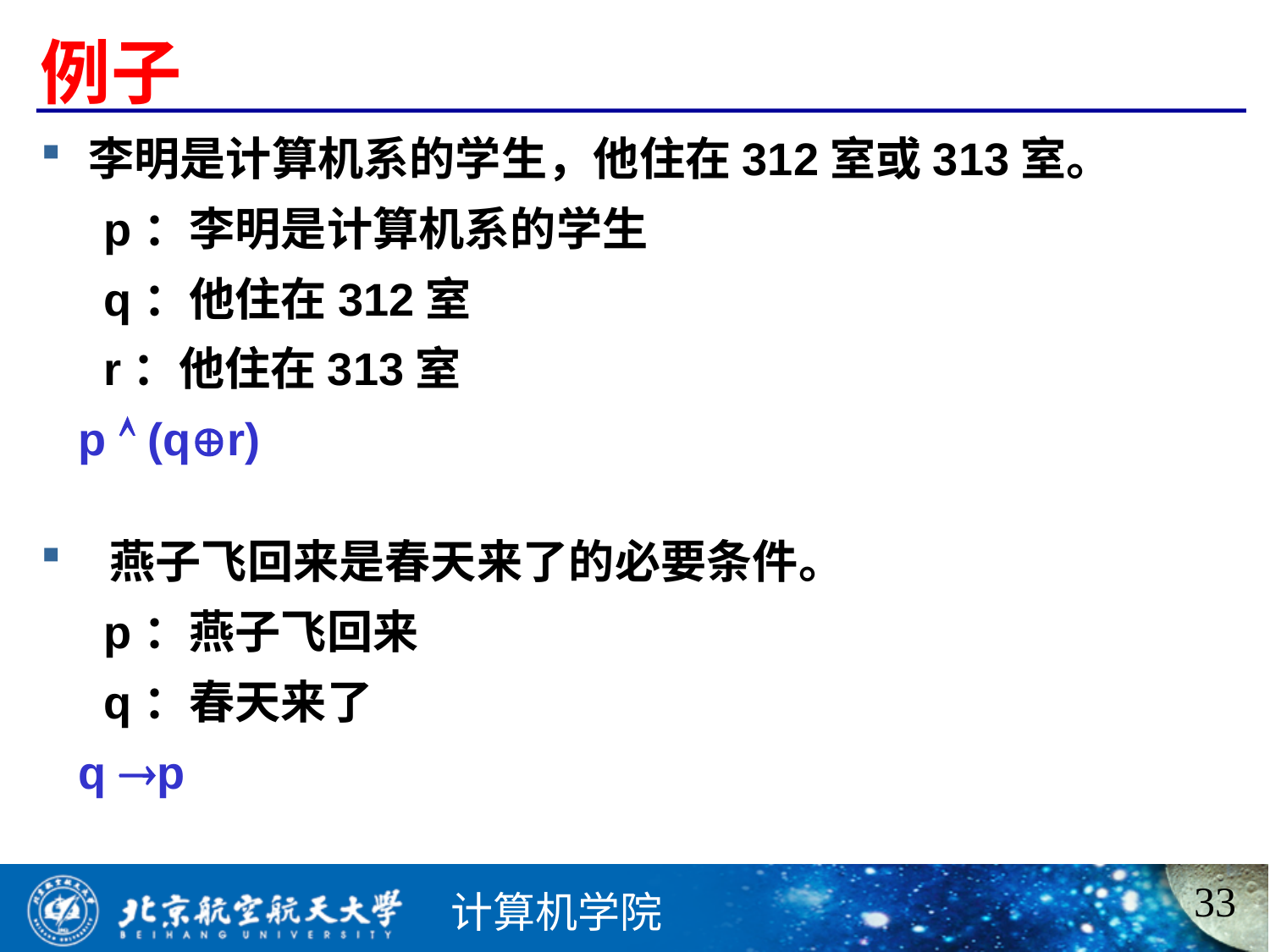

# 例子
李明是计算机系的学生，他住在312室或313室。
     p：李明是计算机系的学生
     q：他住在312室
     r：他住在313室
   p ∧ (q⊕r)
 燕子飞回来是春天来了的必要条件。
     p：燕子飞回来
     q：春天来了
   q →p